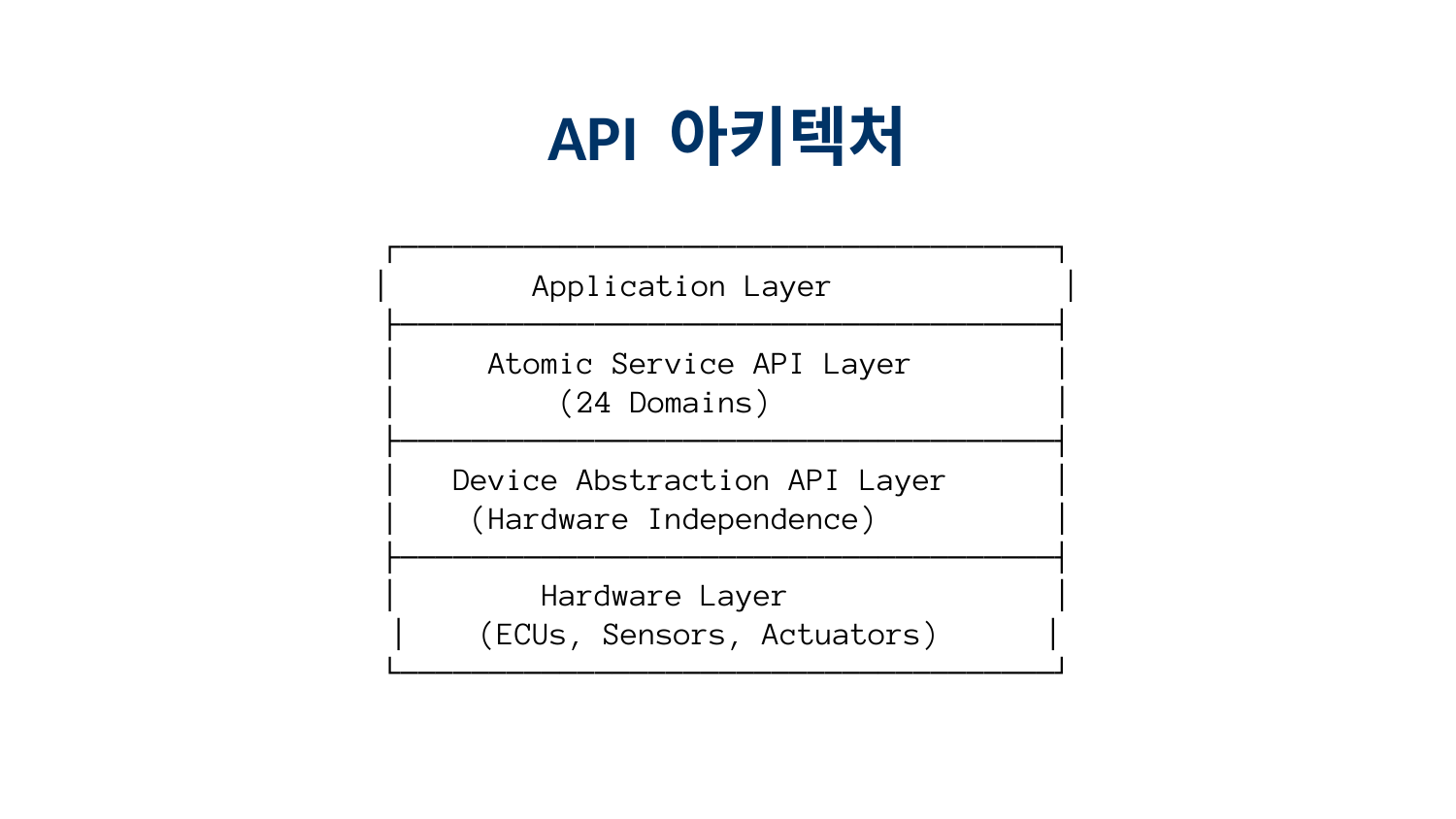

# API 아키텍처
┌─────────────────────────────────────┐
│        Application Layer             │
├─────────────────────────────────────┤
│     Atomic Service API Layer        │
│         (24 Domains)                │
├─────────────────────────────────────┤
│   Device Abstraction API Layer      │
│    (Hardware Independence)          │
├─────────────────────────────────────┤
│        Hardware Layer               │
│    (ECUs, Sensors, Actuators)      │
└─────────────────────────────────────┘